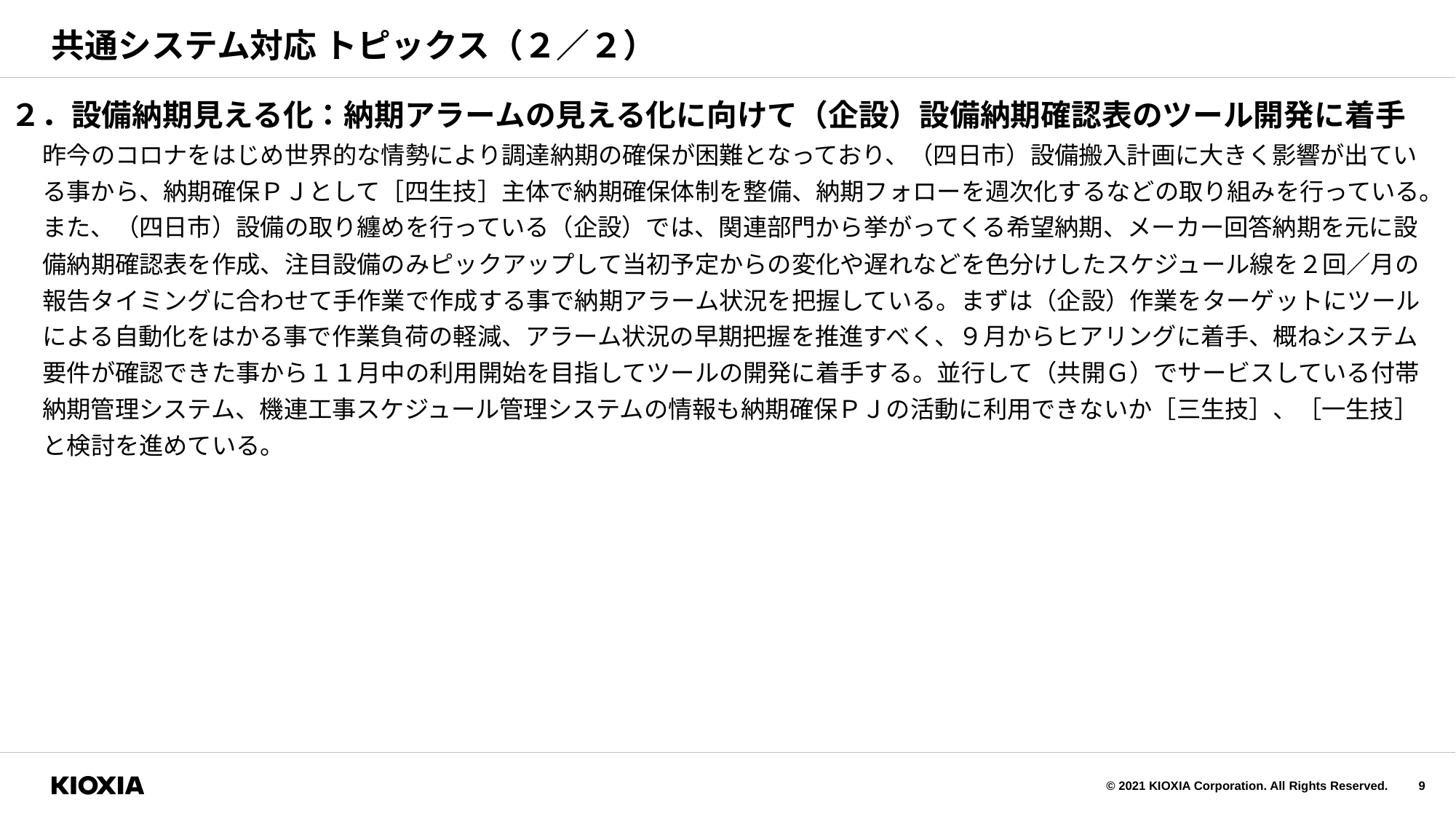

# 共通システム対応 トピックス（２／２）
２．設備納期見える化：納期アラームの見える化に向けて（企設）設備納期確認表のツール開発に着手
昨今のコロナをはじめ世界的な情勢により調達納期の確保が困難となっており、（四日市）設備搬入計画に大きく影響が出ている事から、納期確保ＰＪとして［四生技］主体で納期確保体制を整備、納期フォローを週次化するなどの取り組みを行っている。また、（四日市）設備の取り纏めを行っている（企設）では、関連部門から挙がってくる希望納期、メーカー回答納期を元に設備納期確認表を作成、注目設備のみピックアップして当初予定からの変化や遅れなどを色分けしたスケジュール線を２回／月の報告タイミングに合わせて手作業で作成する事で納期アラーム状況を把握している。まずは（企設）作業をターゲットにツールによる自動化をはかる事で作業負荷の軽減、アラーム状況の早期把握を推進すべく、９月からヒアリングに着手、概ねシステム要件が確認できた事から１１月中の利用開始を目指してツールの開発に着手する。並行して（共開Ｇ）でサービスしている付帯納期管理システム、機連工事スケジュール管理システムの情報も納期確保ＰＪの活動に利用できないか［三生技］、［一生技］と検討を進めている。